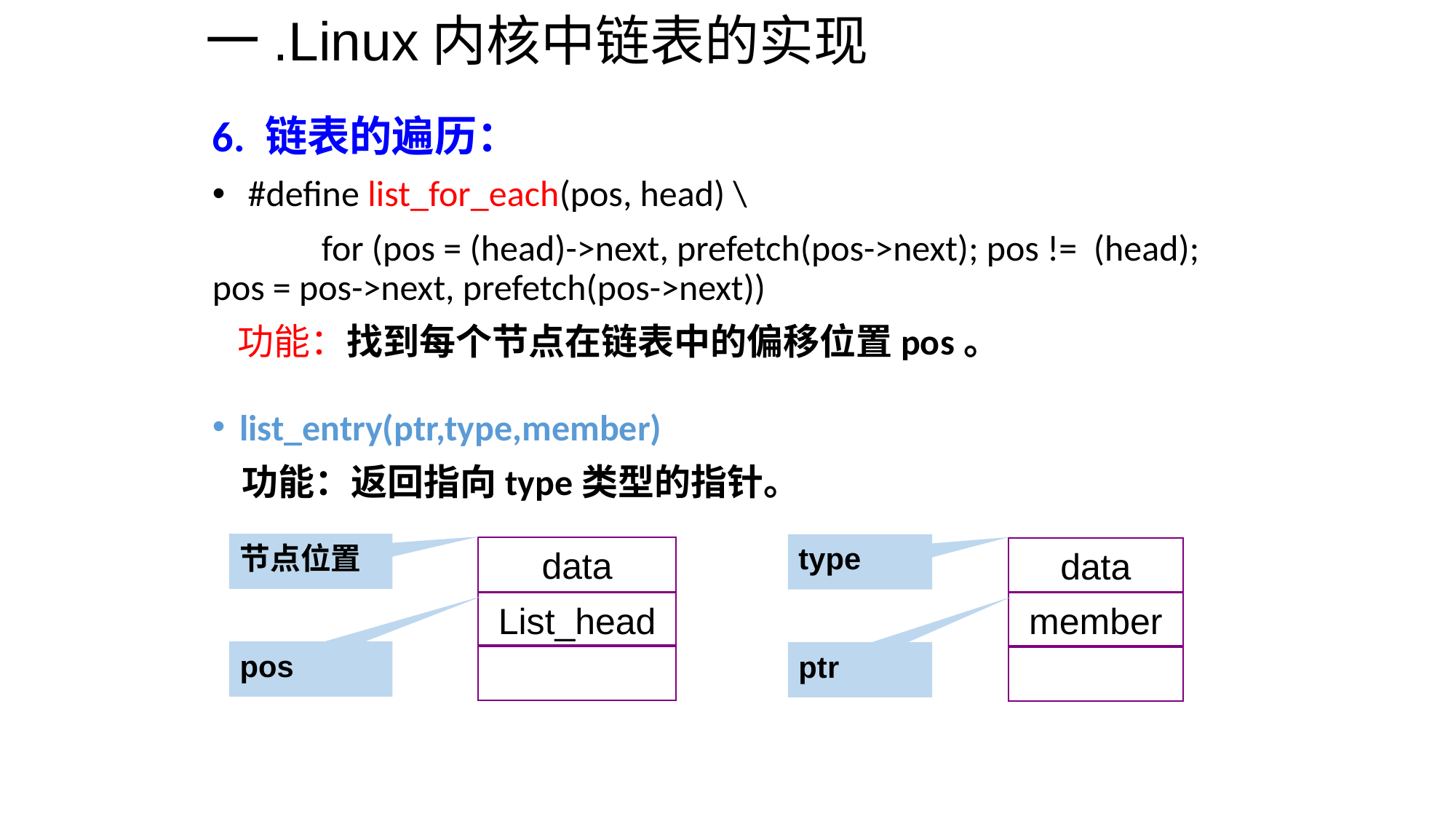

# 一.Linux内核中链表的实现
6. 链表的遍历：
 #define list_for_each(pos, head) \
	for (pos = (head)->next, prefetch(pos->next); pos !=  (head);  pos = pos->next, prefetch(pos->next))
  功能：找到每个节点在链表中的偏移位置pos。

list_entry(ptr,type,member)
  功能：返回指向type类型的指针。

节点位置
data
List_head
pos

type
data
member
ptr